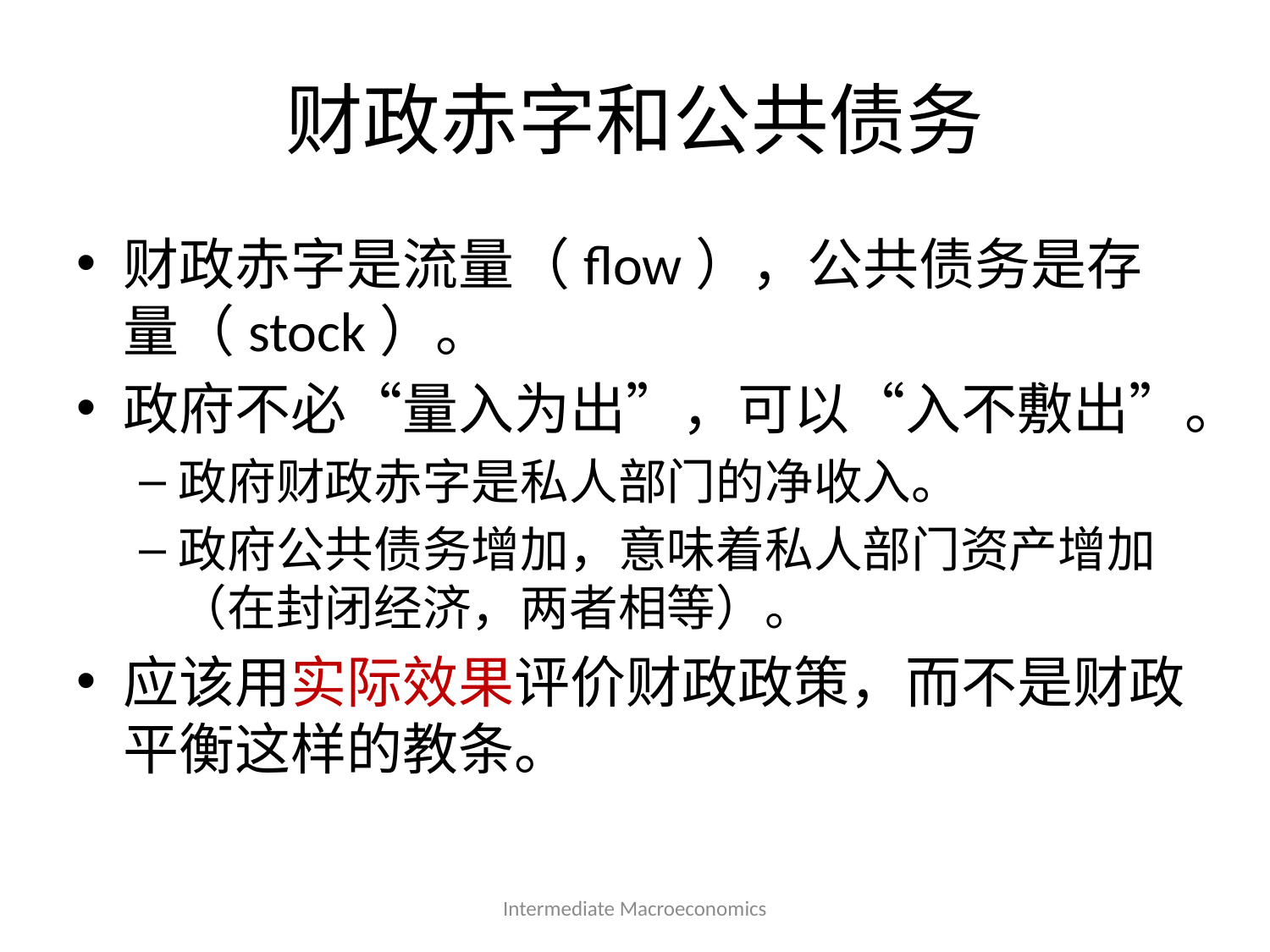

# 财政赤字和公共债务
财政赤字是流量（flow），公共债务是存量（stock）。
政府不必“量入为出”，可以“入不敷出”。
政府财政赤字是私人部门的净收入。
政府公共债务增加，意味着私人部门资产增加（在封闭经济，两者相等）。
应该用实际效果评价财政政策，而不是财政平衡这样的教条。

Intermediate Macroeconomics